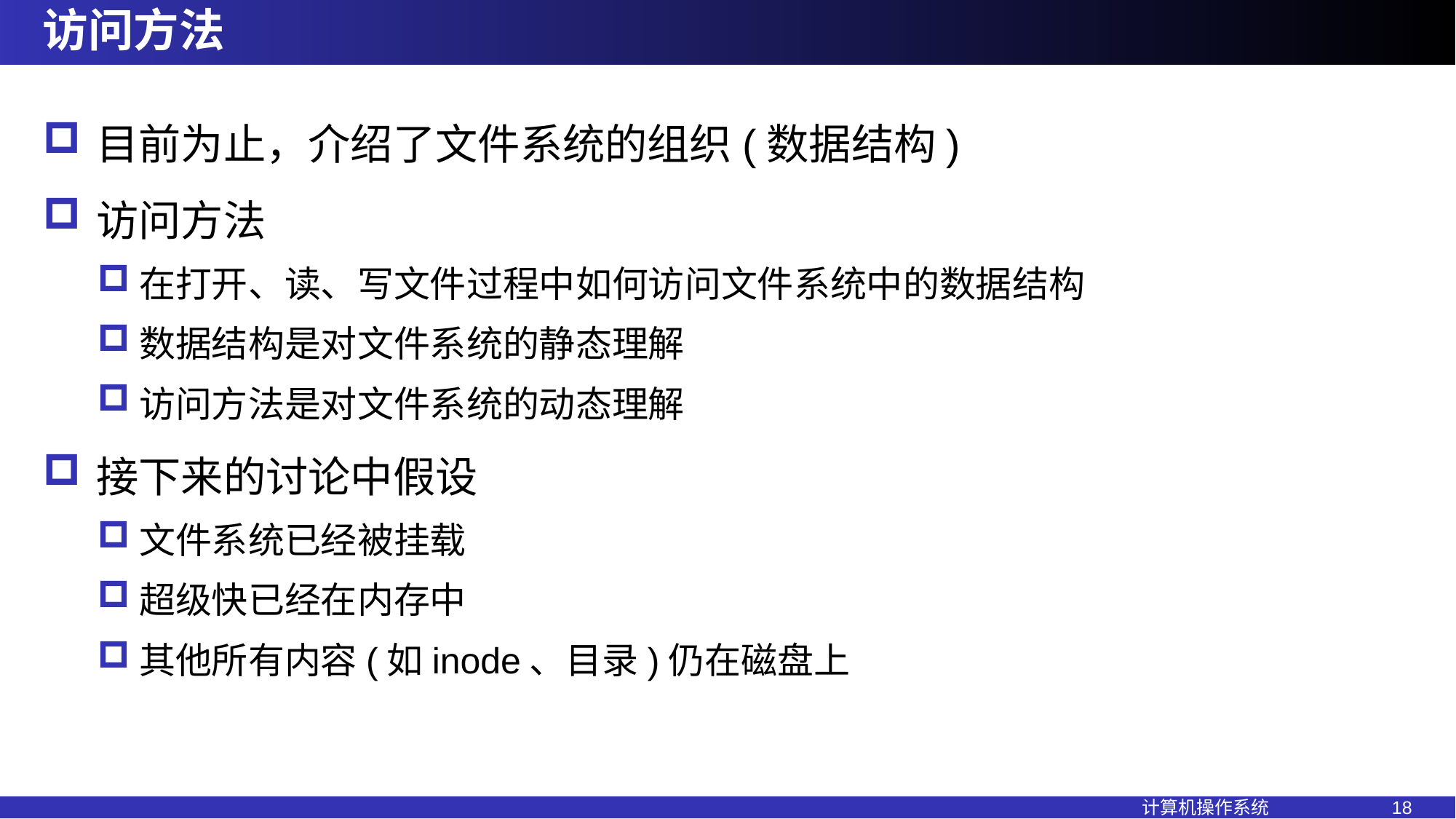

# 访问方法
目前为止，介绍了文件系统的组织(数据结构)
访问方法
在打开、读、写文件过程中如何访问文件系统中的数据结构
数据结构是对文件系统的静态理解
访问方法是对文件系统的动态理解
接下来的讨论中假设
文件系统已经被挂载
超级快已经在内存中
其他所有内容(如inode、目录)仍在磁盘上
计算机操作系统                     18